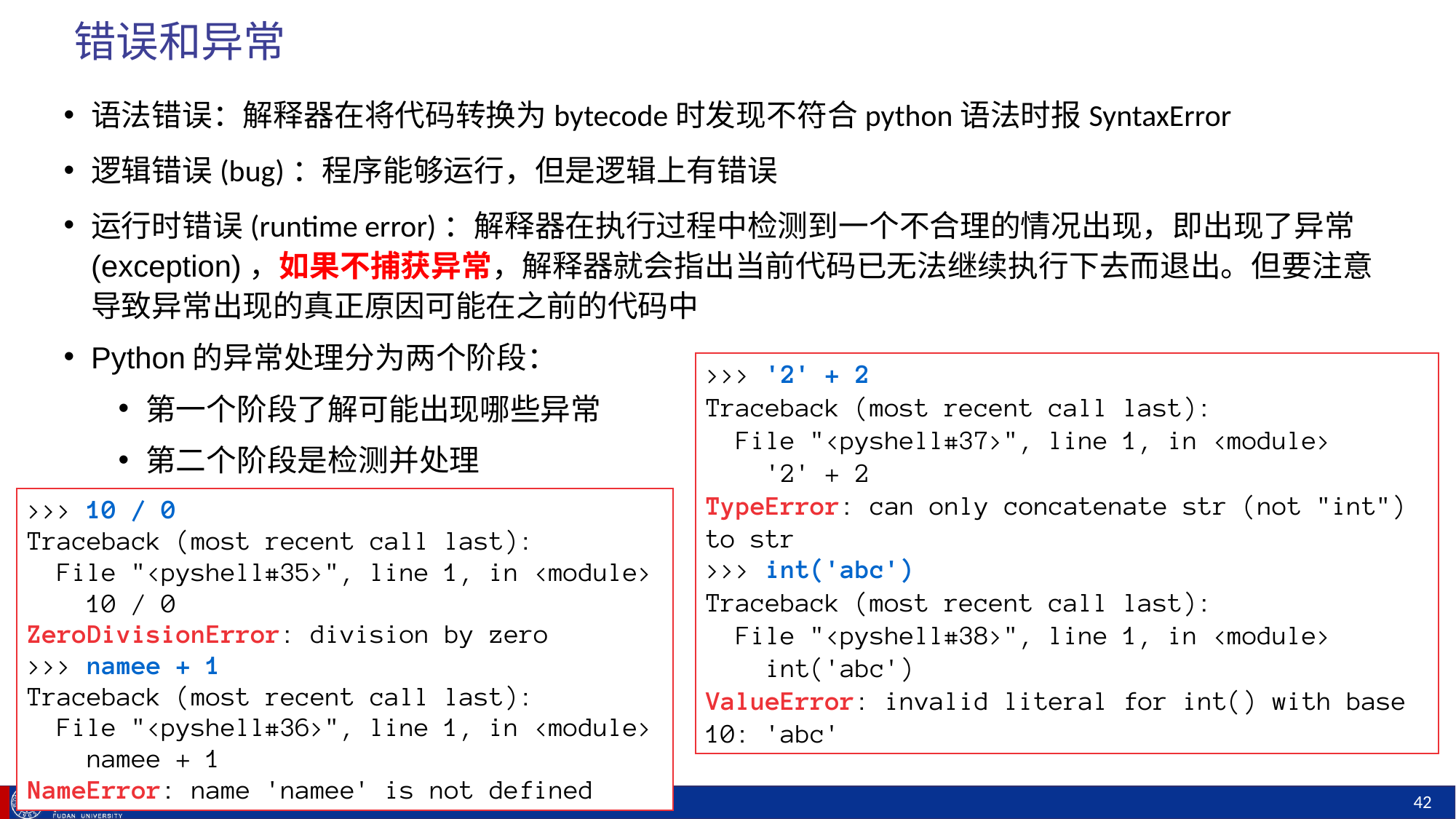

# 错误和异常
语法错误：解释器在将代码转换为bytecode时发现不符合python语法时报SyntaxError
逻辑错误(bug)：程序能够运行，但是逻辑上有错误
运行时错误(runtime error)：解释器在执行过程中检测到一个不合理的情况出现，即出现了异常(exception)，如果不捕获异常，解释器就会指出当前代码已无法继续执行下去而退出。但要注意导致异常出现的真正原因可能在之前的代码中
Python的异常处理分为两个阶段：
第一个阶段了解可能出现哪些异常
第二个阶段是检测并处理
>>> '2' + 2
Traceback (most recent call last):
  File "<pyshell#37>", line 1, in <module>
    '2' + 2
TypeError: can only concatenate str (not "int") to str
>>> int('abc')
Traceback (most recent call last):
  File "<pyshell#38>", line 1, in <module>
    int('abc')
ValueError: invalid literal for int() with base 10: 'abc'
>>> 10 / 0
Traceback (most recent call last):
  File "<pyshell#35>", line 1, in <module>
    10 / 0
ZeroDivisionError: division by zero
>>> namee + 1
Traceback (most recent call last):
  File "<pyshell#36>", line 1, in <module>
    namee + 1
NameError: name 'namee' is not defined